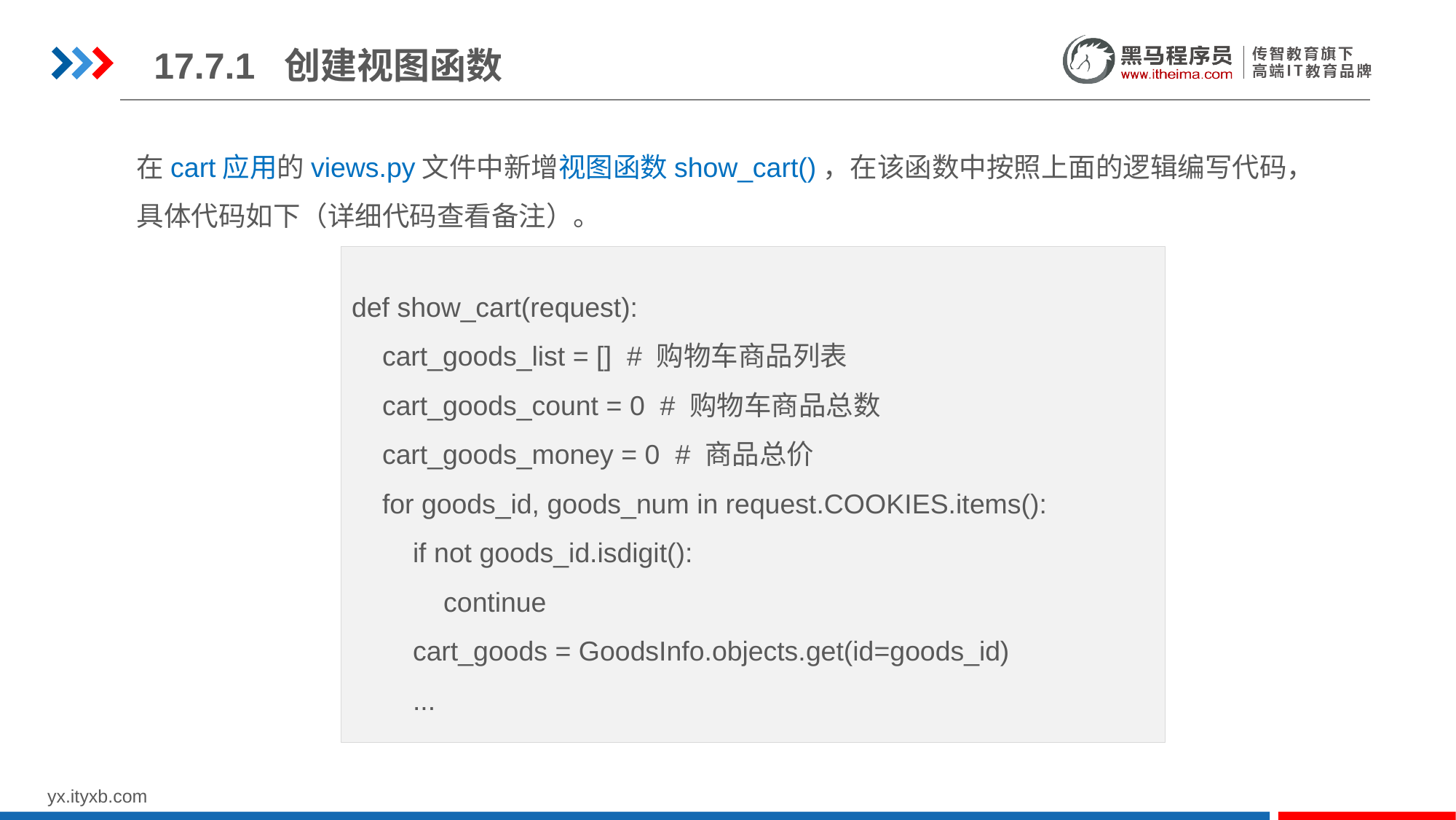

17.7.1  创建视图函数
在cart应用的views.py文件中新增视图函数show_cart()，在该函数中按照上面的逻辑编写代码，具体代码如下（详细代码查看备注）。
def show_cart(request):
    cart_goods_list = []  # 购物车商品列表
    cart_goods_count = 0  # 购物车商品总数
    cart_goods_money = 0  # 商品总价
    for goods_id, goods_num in request.COOKIES.items():
        if not goods_id.isdigit():
            continue
        cart_goods = GoodsInfo.objects.get(id=goods_id)
        ...